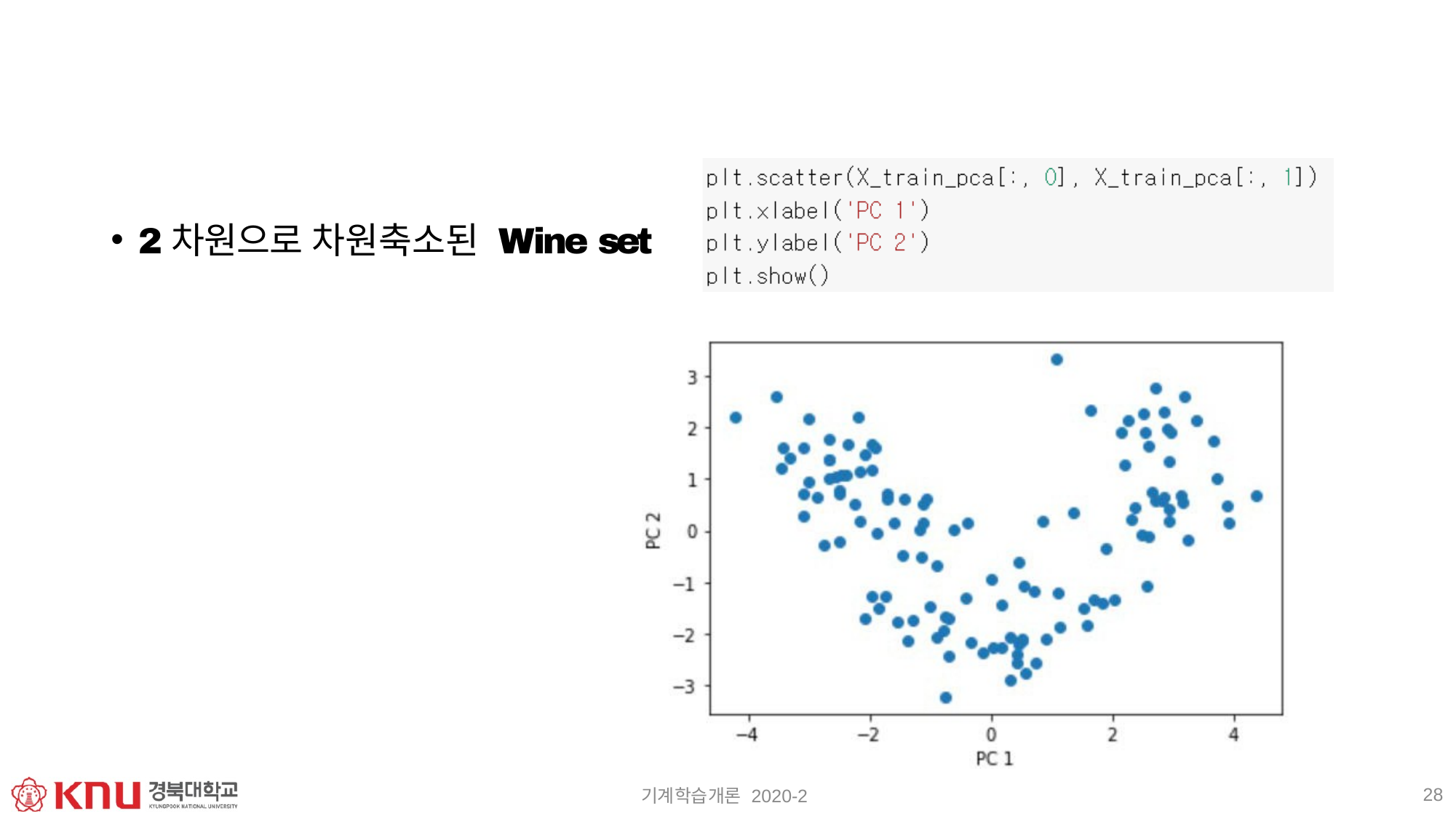

2차원으로 차원축소된 Wine set

28
기계학습개론 2020-2